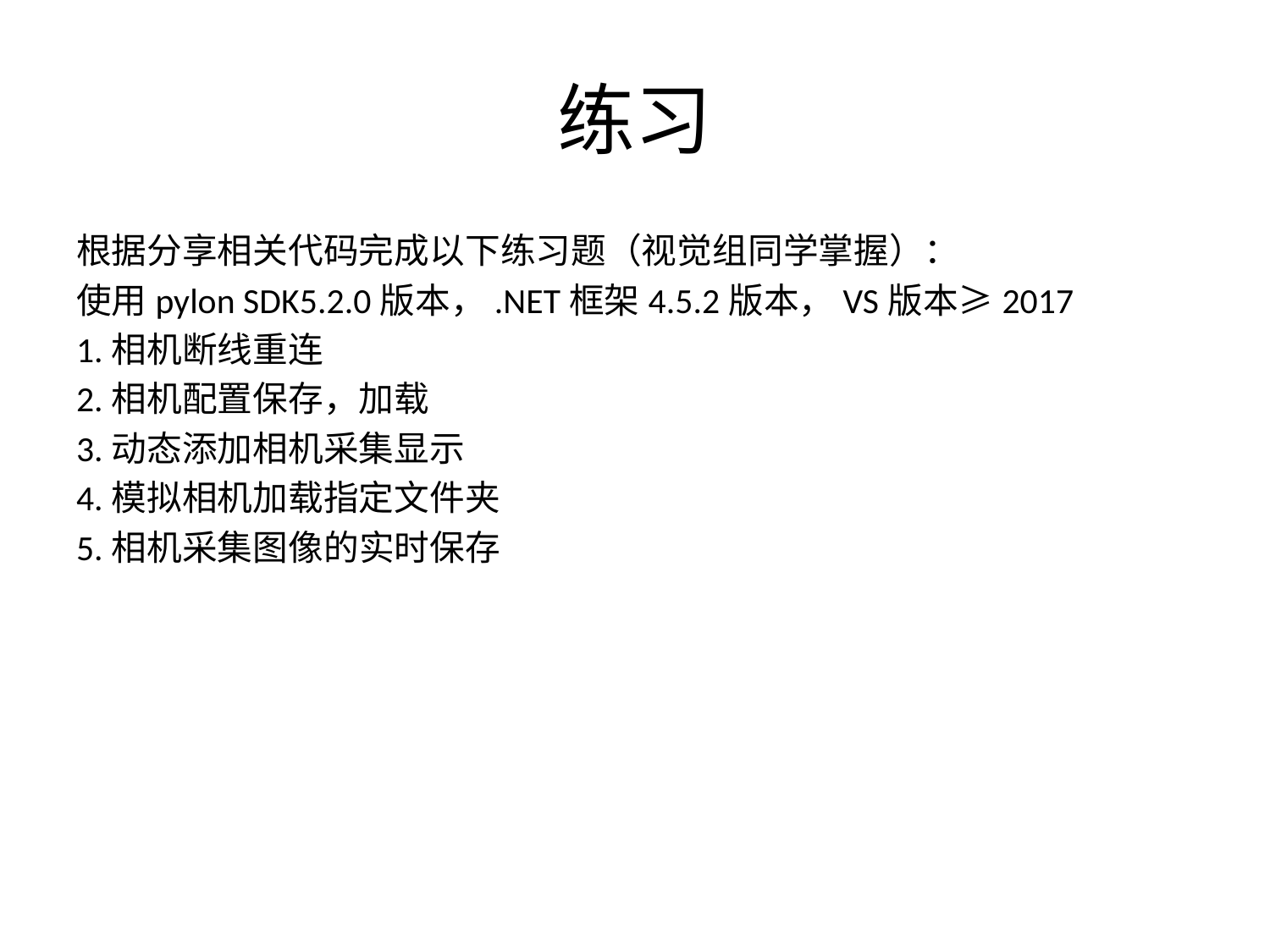

# 练习
根据分享相关代码完成以下练习题（视觉组同学掌握）：
使用pylon SDK5.2.0版本，.NET框架4.5.2版本，VS版本≥2017
1.相机断线重连
2.相机配置保存，加载
3.动态添加相机采集显示
4.模拟相机加载指定文件夹
5.相机采集图像的实时保存